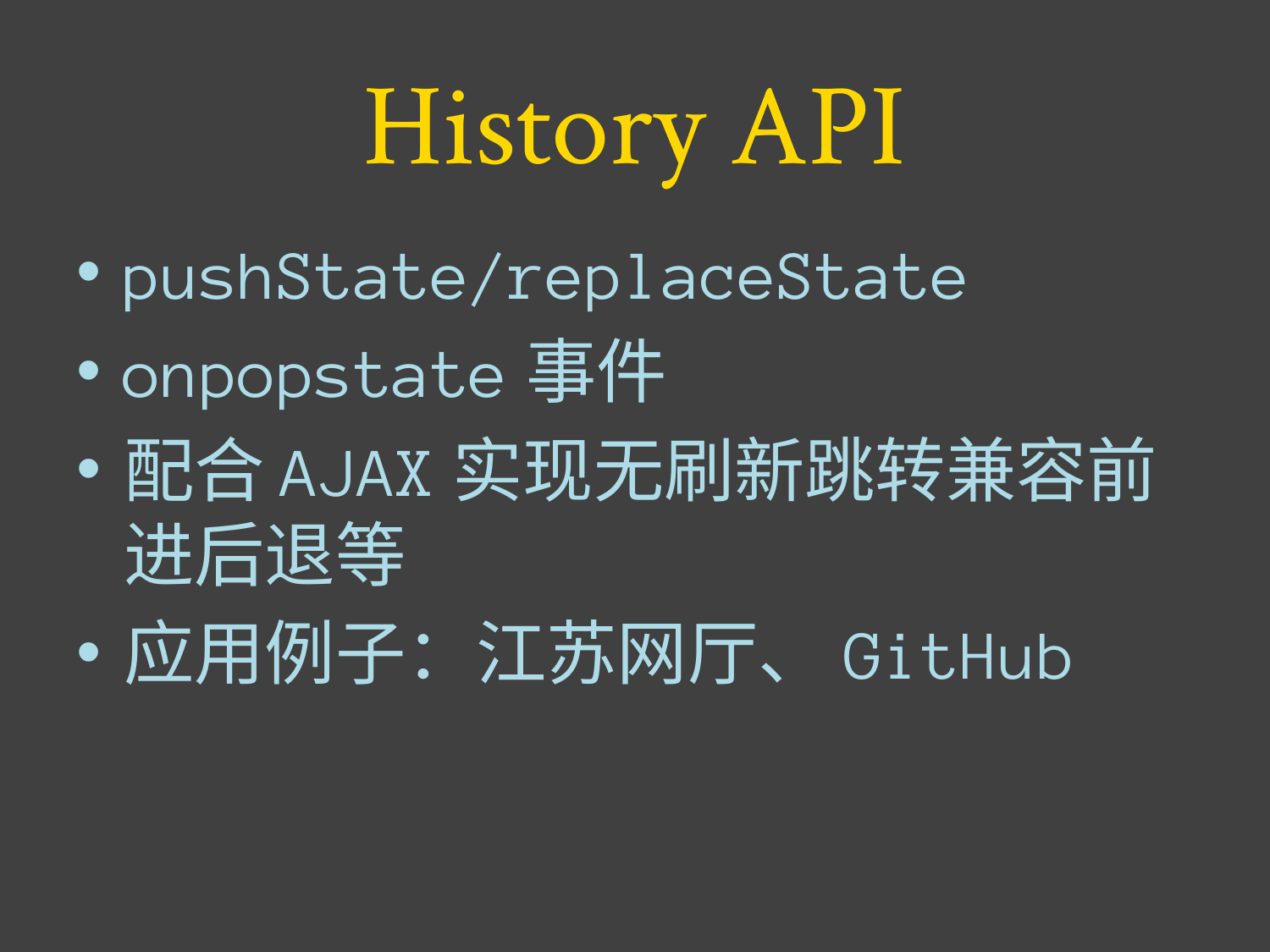

# History API
pushState/replaceState
onpopstate事件
配合AJAX实现无刷新跳转兼容前进后退等
应用例子：江苏网厅、GitHub